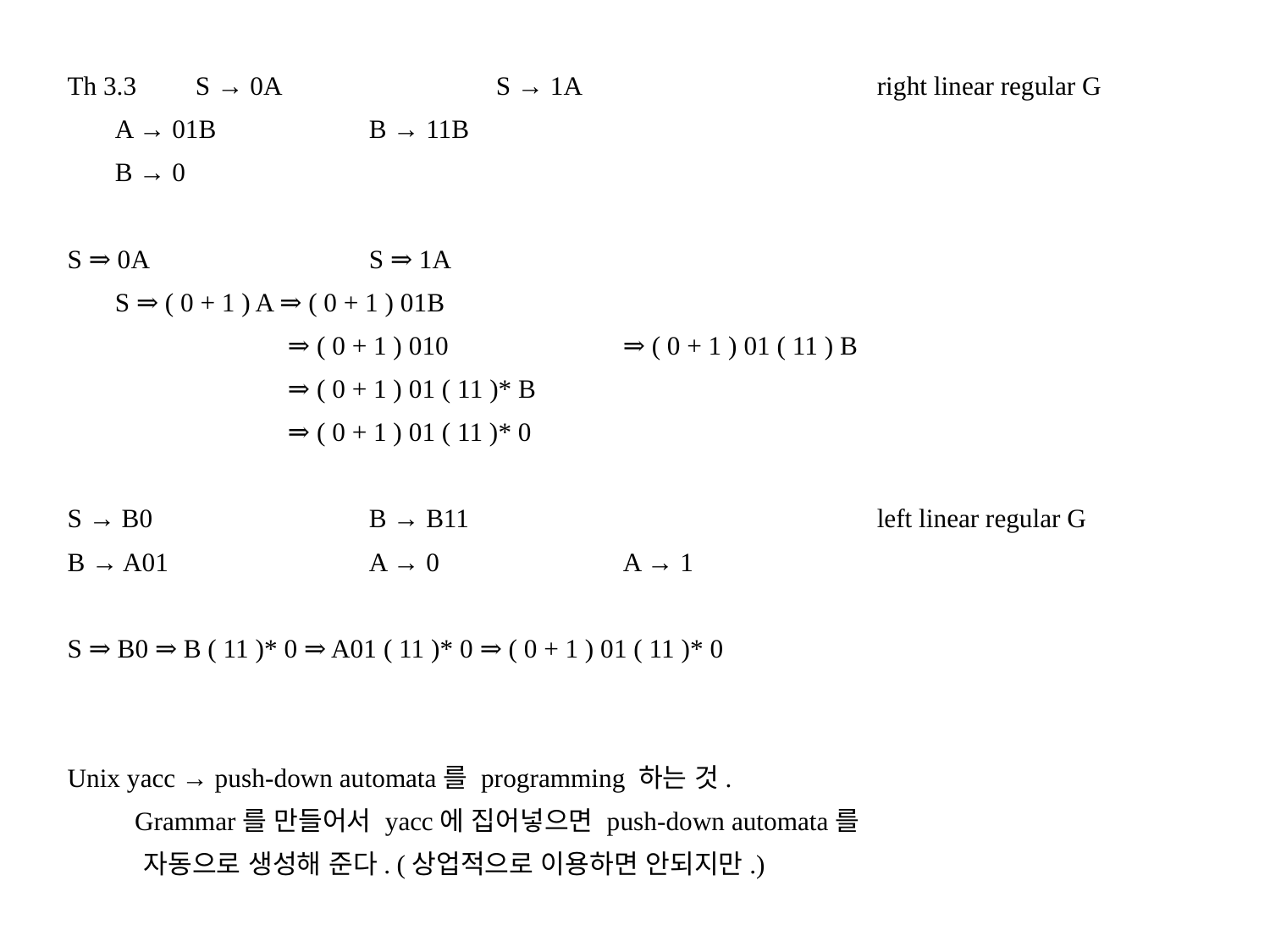

Th 3.3         S → 0A		S → 1A			right linear regular G
 	A → 01B		B → 11B
	B → 0

S ⇒ 0A		S ⇒ 1A
	S ⇒ ( 0 + 1 ) A ⇒ ( 0 + 1 ) 01B
		       ⇒ ( 0 + 1 ) 010		⇒ ( 0 + 1 ) 01 ( 11 ) B
		       ⇒ ( 0 + 1 ) 01 ( 11 )* B
		       ⇒ ( 0 + 1 ) 01 ( 11 )* 0

S → B0		B → B11				left linear regular G
B → A01		A → 0		A → 1

S ⇒ B0 ⇒ B ( 11 )* 0 ⇒ A01 ( 11 )* 0 ⇒ ( 0 + 1 ) 01 ( 11 )* 0

Unix yacc → push-down automata를 programming 하는 것.
	   Grammar를 만들어서 yacc에 집어넣으면 push-down automata를
	   자동으로 생성해 준다. (상업적으로 이용하면 안되지만.)